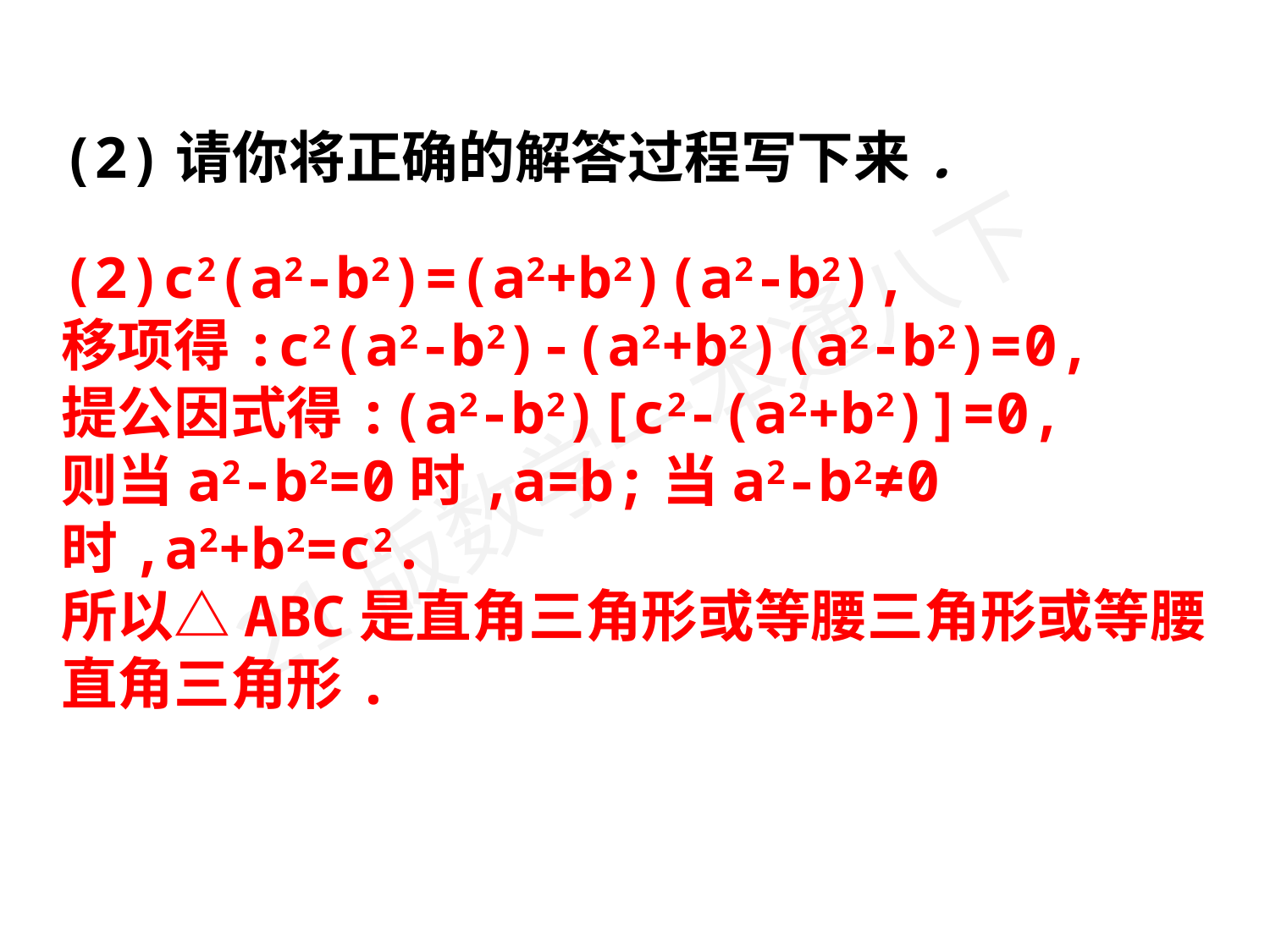

(2)请你将正确的解答过程写下来.
(2)c2(a2-b2)=(a2+b2)(a2-b2),
移项得:c2(a2-b2)-(a2+b2)(a2-b2)=0,
提公因式得:(a2-b2)[c2-(a2+b2)]=0,
则当a2-b2=0时,a=b;当a2-b2≠0时,a2+b2=c2.
所以△ABC是直角三角形或等腰三角形或等腰直角三角形.